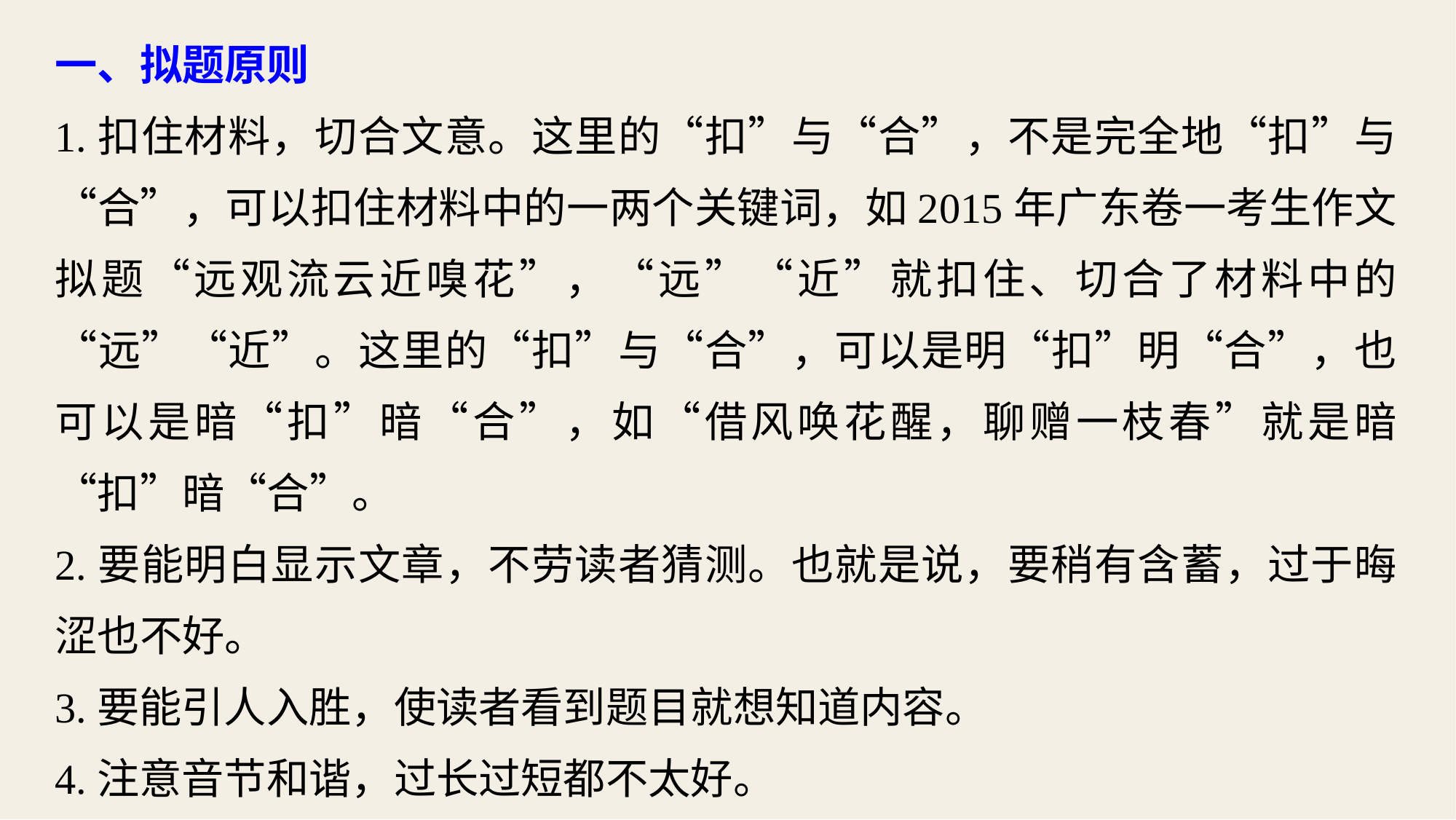

一、拟题原则
1.扣住材料，切合文意。这里的“扣”与“合”，不是完全地“扣”与“合”，可以扣住材料中的一两个关键词，如2015年广东卷一考生作文拟题“远观流云近嗅花”，“远”“近”就扣住、切合了材料中的“远”“近”。这里的“扣”与“合”，可以是明“扣”明“合”，也可以是暗“扣”暗“合”，如“借风唤花醒，聊赠一枝春”就是暗“扣”暗“合”。
2.要能明白显示文章，不劳读者猜测。也就是说，要稍有含蓄，过于晦涩也不好。
3.要能引人入胜，使读者看到题目就想知道内容。
4.注意音节和谐，过长过短都不太好。